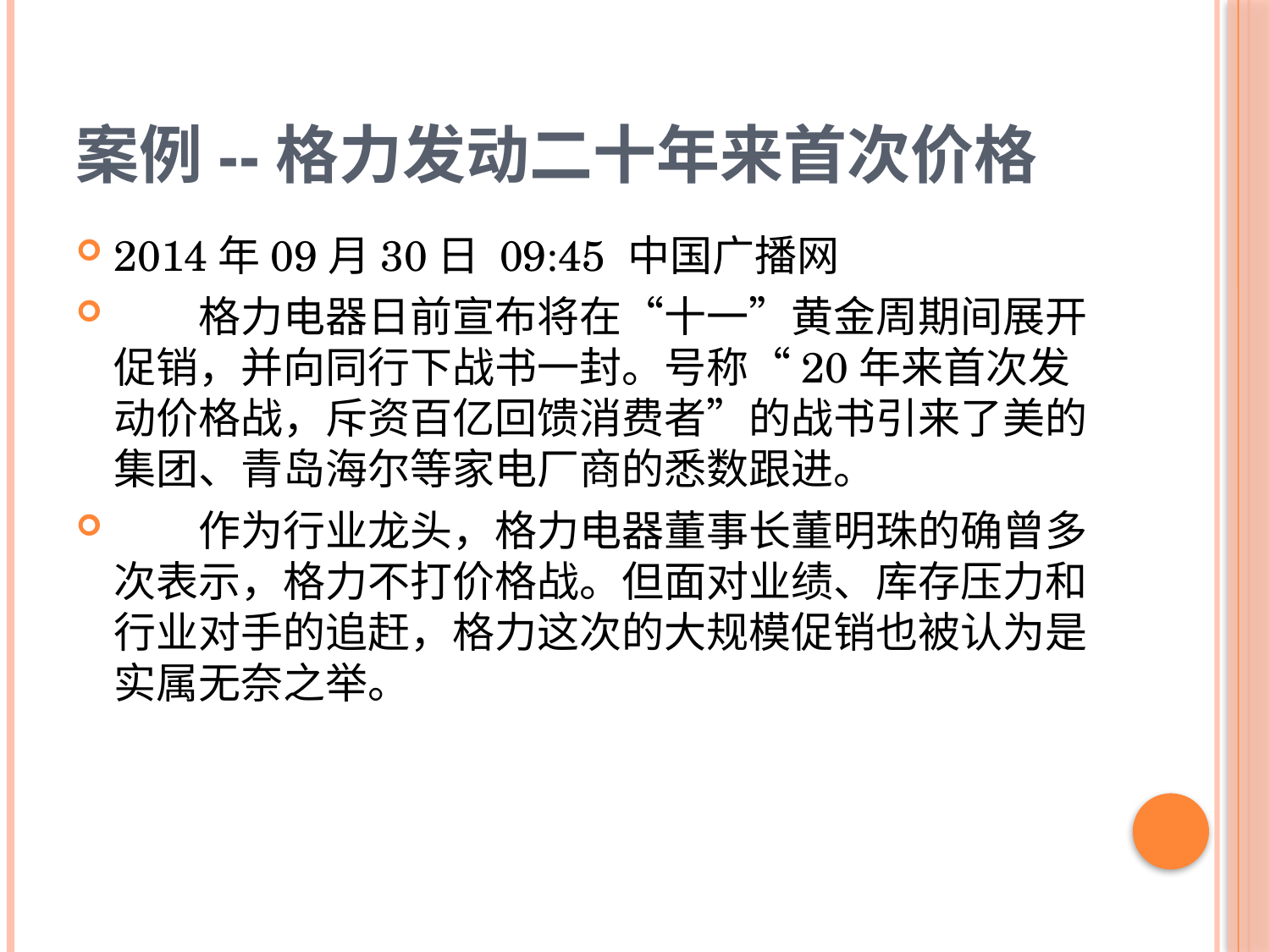

# 案例--格力发动二十年来首次价格
2014年09月30日 09:45 中国广播网
　　格力电器日前宣布将在“十一”黄金周期间展开促销，并向同行下战书一封。号称“20年来首次发动价格战，斥资百亿回馈消费者”的战书引来了美的集团、青岛海尔等家电厂商的悉数跟进。
　　作为行业龙头，格力电器董事长董明珠的确曾多次表示，格力不打价格战。但面对业绩、库存压力和行业对手的追赶，格力这次的大规模促销也被认为是实属无奈之举。